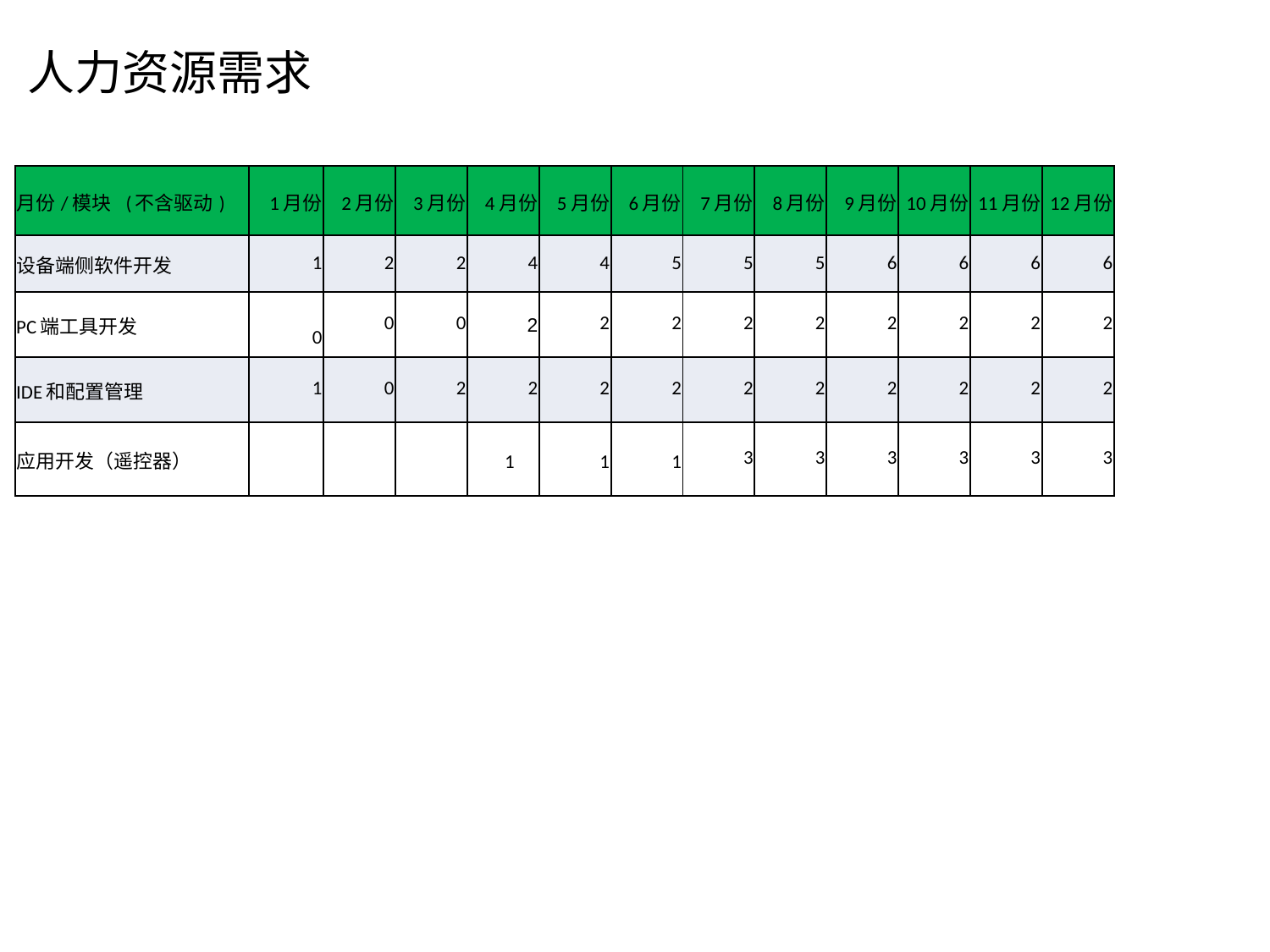

# 人力资源需求
| 月份/模块 (不含驱动) | 1月份 | 2月份 | 3月份 | 4月份 | 5月份 | 6月份 | 7月份 | 8月份 | 9月份 | 10月份 | 11月份 | 12月份 |
| --- | --- | --- | --- | --- | --- | --- | --- | --- | --- | --- | --- | --- |
| 设备端侧软件开发 | 1 | 2 | 2 | 4 | 4 | 5 | 5 | 5 | 6 | 6 | 6 | 6 |
| PC端工具开发 | 0 | 0 | 0 | 2 | 2 | 2 | 2 | 2 | 2 | 2 | 2 | 2 |
| IDE和配置管理 | 1 | 0 | 2 | 2 | 2 | 2 | 2 | 2 | 2 | 2 | 2 | 2 |
| 应用开发（遥控器） |  |  |  | 1 | 1 | 1 | 3 | 3 | 3 | 3 | 3 | 3 |